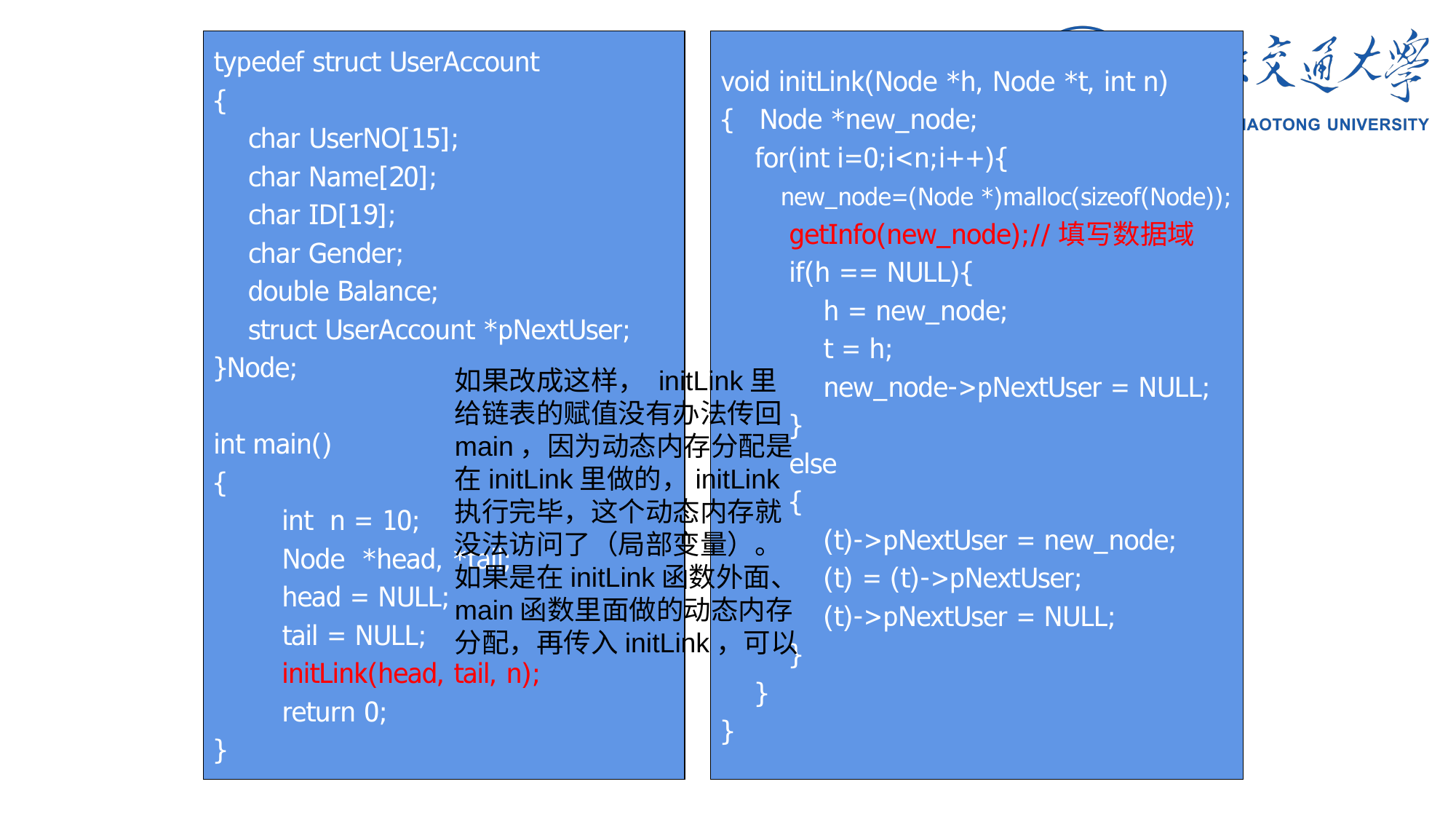

typedef struct UserAccount
{
    char UserNO[15];
    char Name[20];
    char ID[19];
    char Gender;
    double Balance;
    struct UserAccount *pNextUser;
}Node;

int main()
{
        int  n = 10;
        Node  *head, *tail;
        head = NULL;
        tail = NULL;
        initLink(head, tail, n);
        return 0;
}
void initLink(Node *h, Node *t, int n)
{   Node *new_node;
    for(int i=0;i<n;i++){
       new_node=(Node *)malloc(sizeof(Node));
        getInfo(new_node);//填写数据域
        if(h == NULL){
            h = new_node;
            t = h;
            new_node->pNextUser = NULL;
        }
        else
        {
            (t)->pNextUser = new_node;
            (t) = (t)->pNextUser;
            (t)->pNextUser = NULL;
        }
    }
}
如果改成这样， initLink里给链表的赋值没有办法传回main，因为动态内存分配是在initLink里做的，initLink执行完毕，这个动态内存就没法访问了（局部变量）。
如果是在initLink函数外面、main函数里面做的动态内存分配，再传入initLink，可以